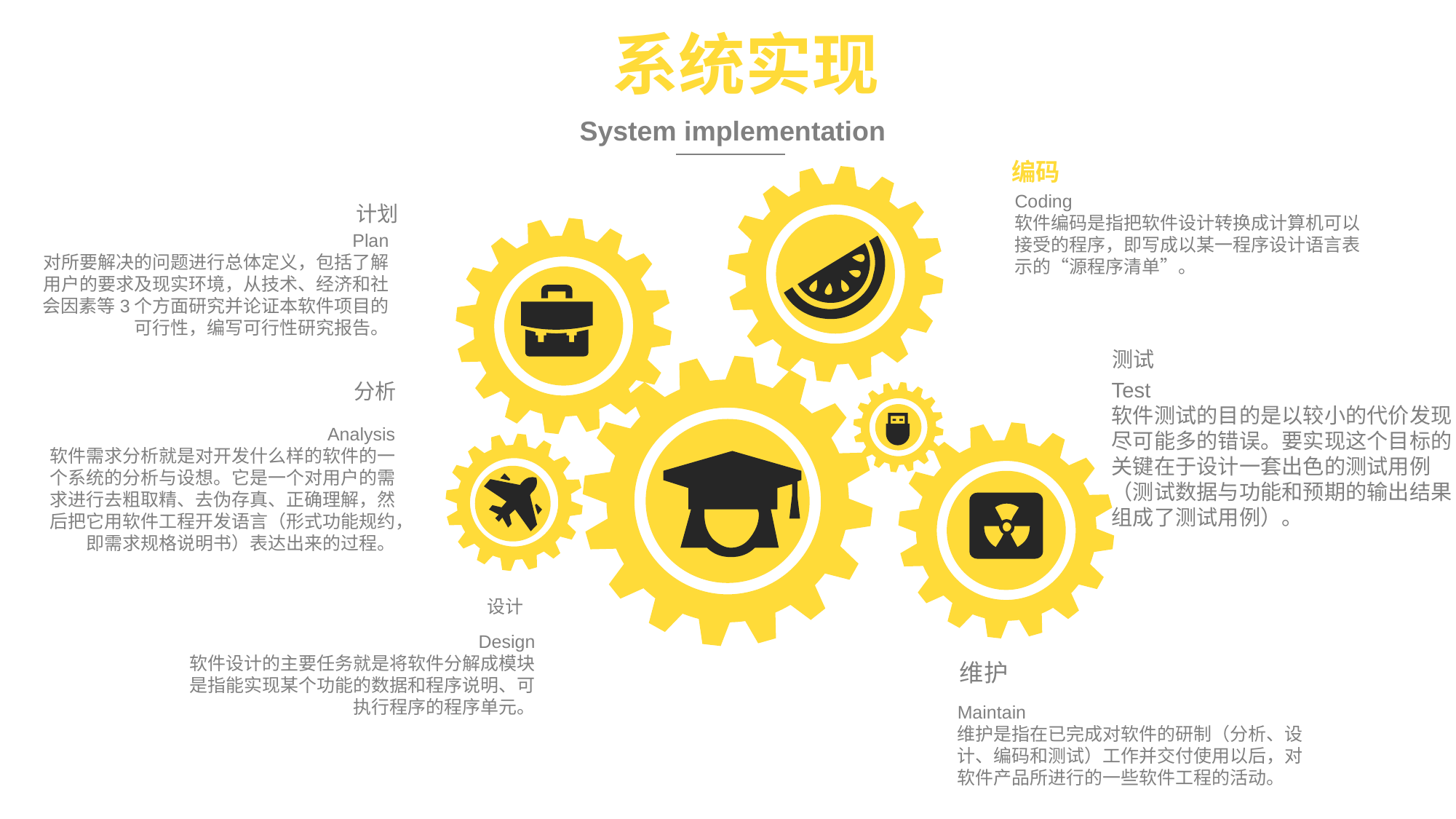

系统实现
System implementation
编码
Coding
软件编码是指把软件设计转换成计算机可以接受的程序，即写成以某一程序设计语言表示的“源程序清单”。

计划
Plan
对所要解决的问题进行总体定义，包括了解用户的要求及现实环境，从技术、经济和社会因素等3个方面研究并论证本软件项目的可行性，编写可行性研究报告。

测试
Test
软件测试的目的是以较小的代价发现尽可能多的错误。要实现这个目标的关键在于设计一套出色的测试用例（测试数据与功能和预期的输出结果组成了测试用例）。

分析
Analysis
软件需求分析就是对开发什么样的软件的一个系统的分析与设想。它是一个对用户的需求进行去粗取精、去伪存真、正确理解，然后把它用软件工程开发语言（形式功能规约，即需求规格说明书）表达出来的过程。

设计
Design
软件设计的主要任务就是将软件分解成模块是指能实现某个功能的数据和程序说明、可执行程序的程序单元。
维护
Maintain
维护是指在已完成对软件的研制（分析、设计、编码和测试）工作并交付使用以后，对软件产品所进行的一些软件工程的活动。